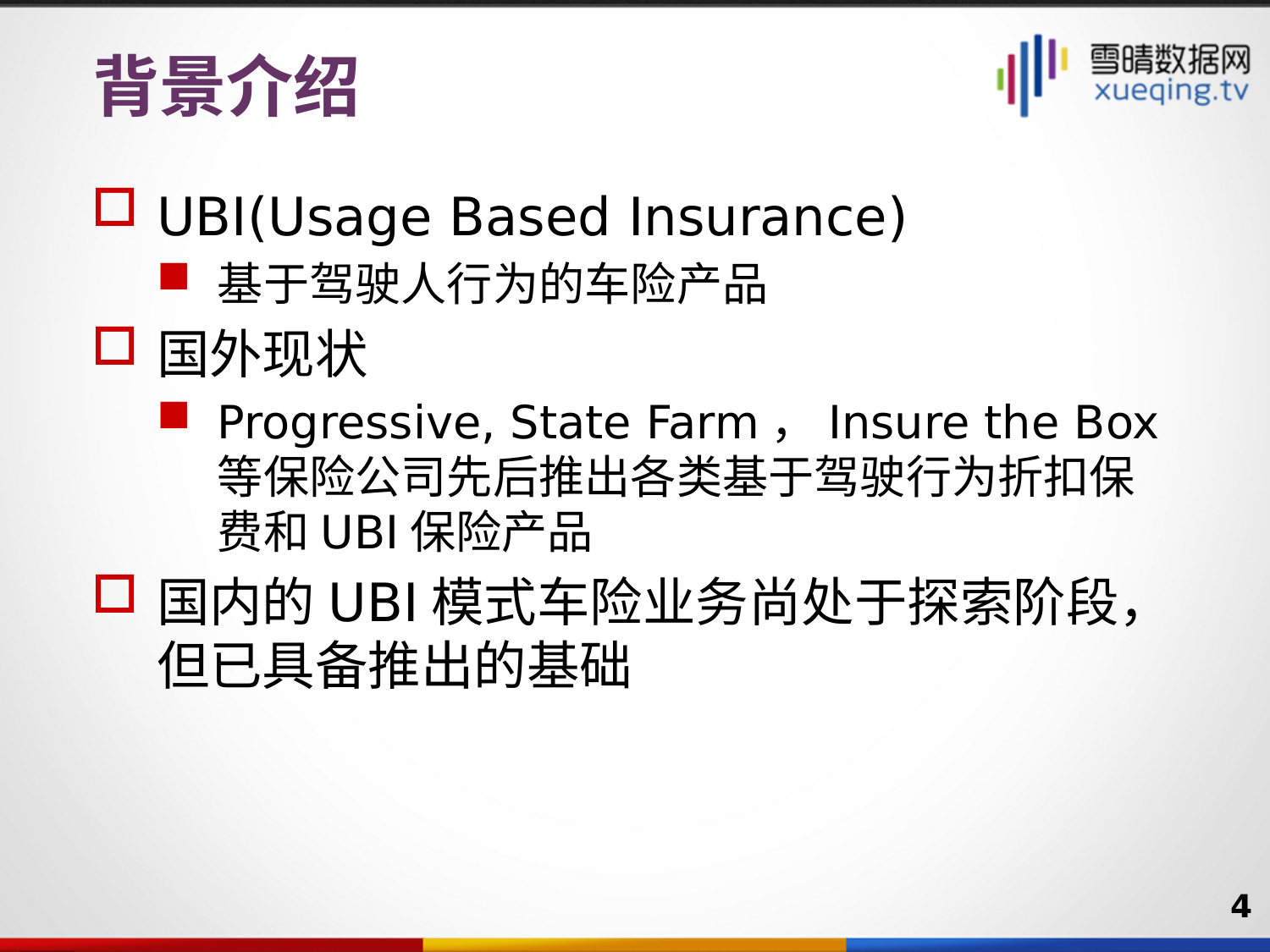

# 背景介绍
UBI(Usage Based Insurance)
基于驾驶人行为的车险产品
国外现状
Progressive, State Farm，Insure the Box等保险公司先后推出各类基于驾驶行为折扣保费和UBI保险产品
国内的UBI模式车险业务尚处于探索阶段，但已具备推出的基础
4